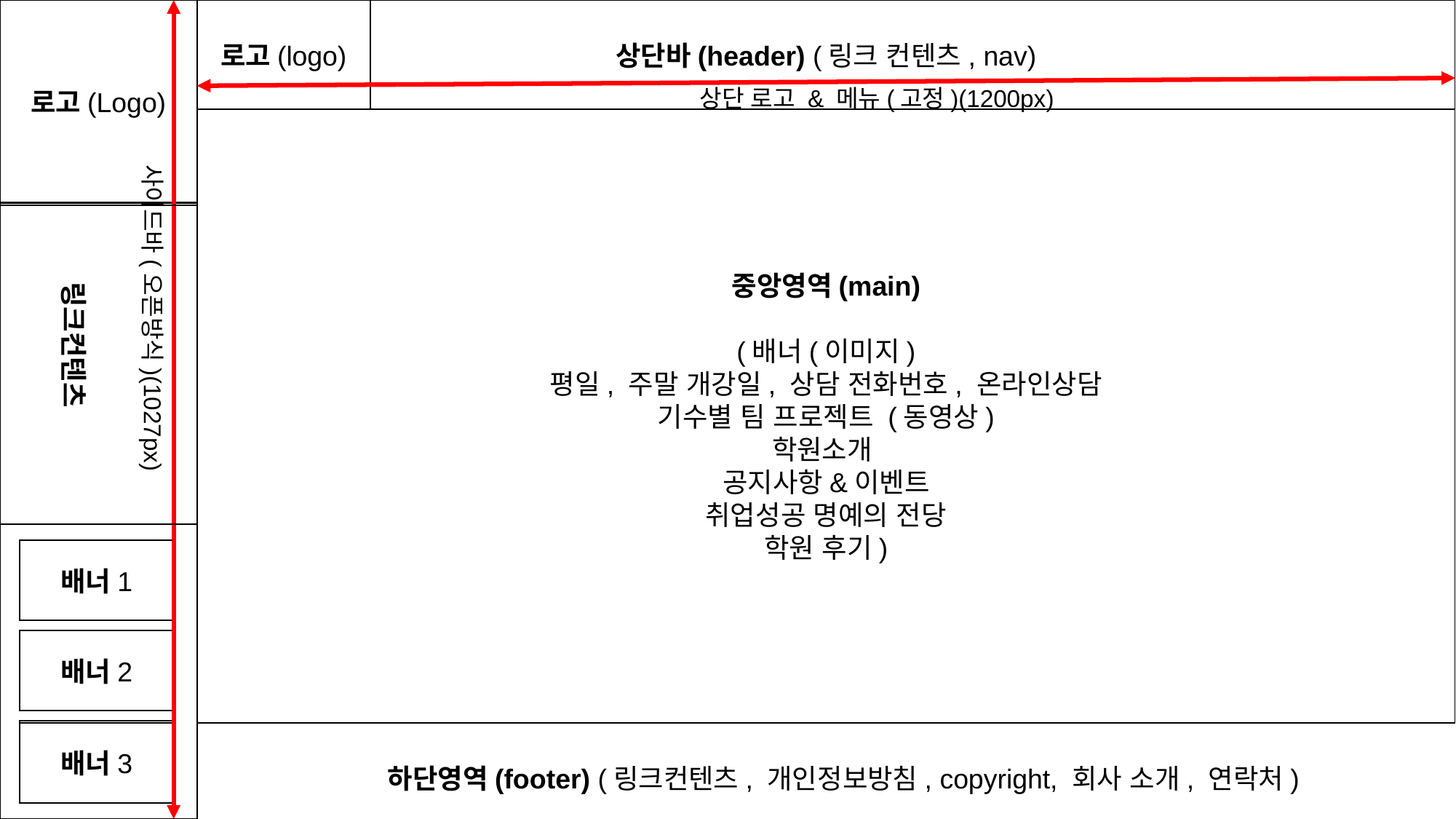

로고(Logo)
상단바(header) (링크 컨텐츠, nav)
로고(logo)
상단 로고 & 메뉴(고정)(1200px)
중앙영역(main)

(배너(이미지)
평일, 주말 개강일, 상담 전화번호, 온라인상담
기수별 팀 프로젝트 (동영상)
학원소개
공지사항&이벤트
취업성공 명예의 전당
학원 후기)
사이드바(오픈방식)(1027px)

링크컨텐츠
배너1
배너2

배너3
하단영역(footer) (링크컨텐츠, 개인정보방침, copyright, 회사 소개, 연락처)